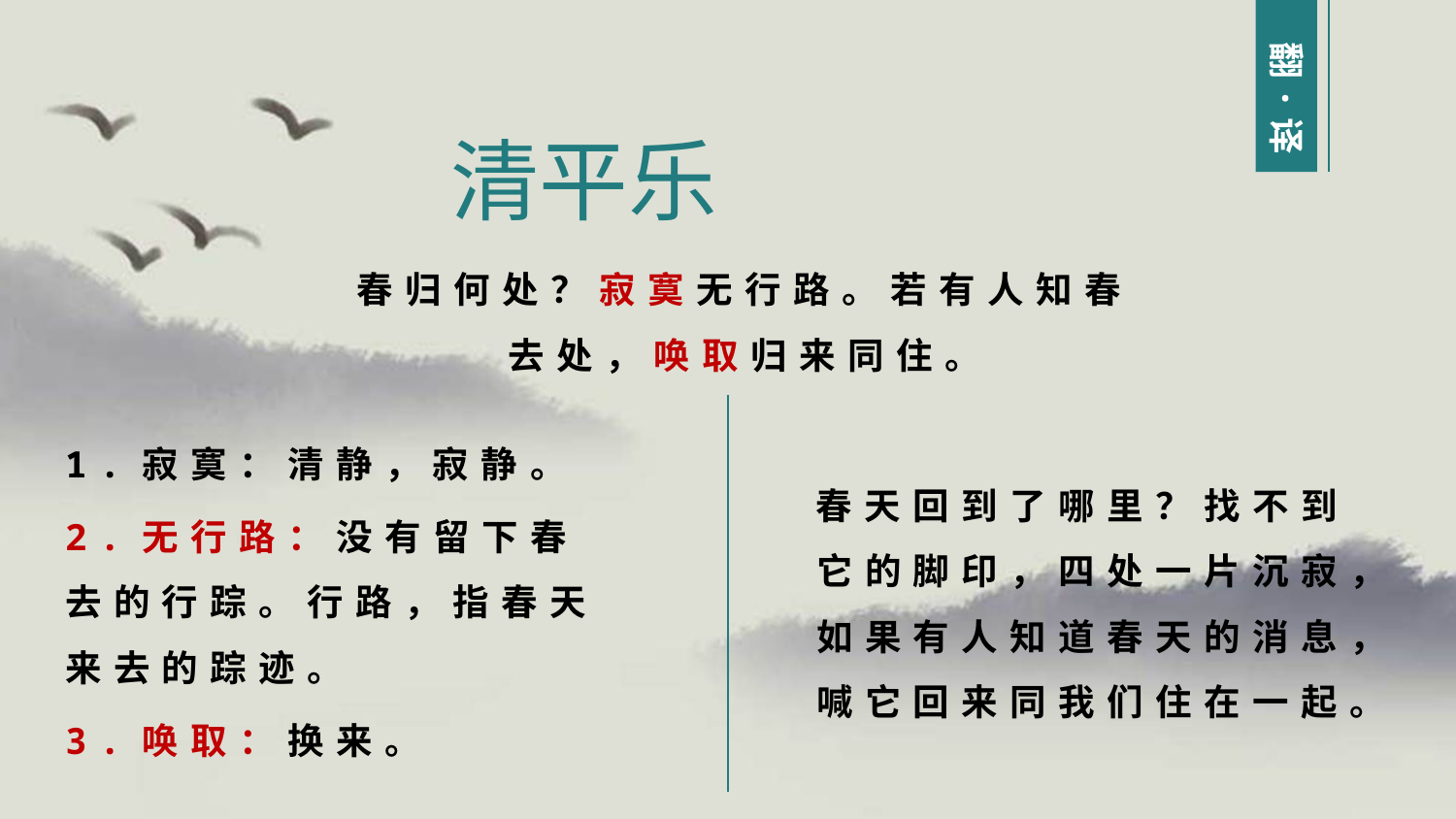

翻·译
清平乐
春归何处？寂寞无行路。若有人知春去处，唤取归来同住。
1.寂寞：清静，寂静。
2.无行路：没有留下春去的行踪。行路，指春天来去的踪迹。
3.唤取：换来。
春天回到了哪里？找不到它的脚印，四处一片沉寂，如果有人知道春天的消息，喊它回来同我们住在一起。